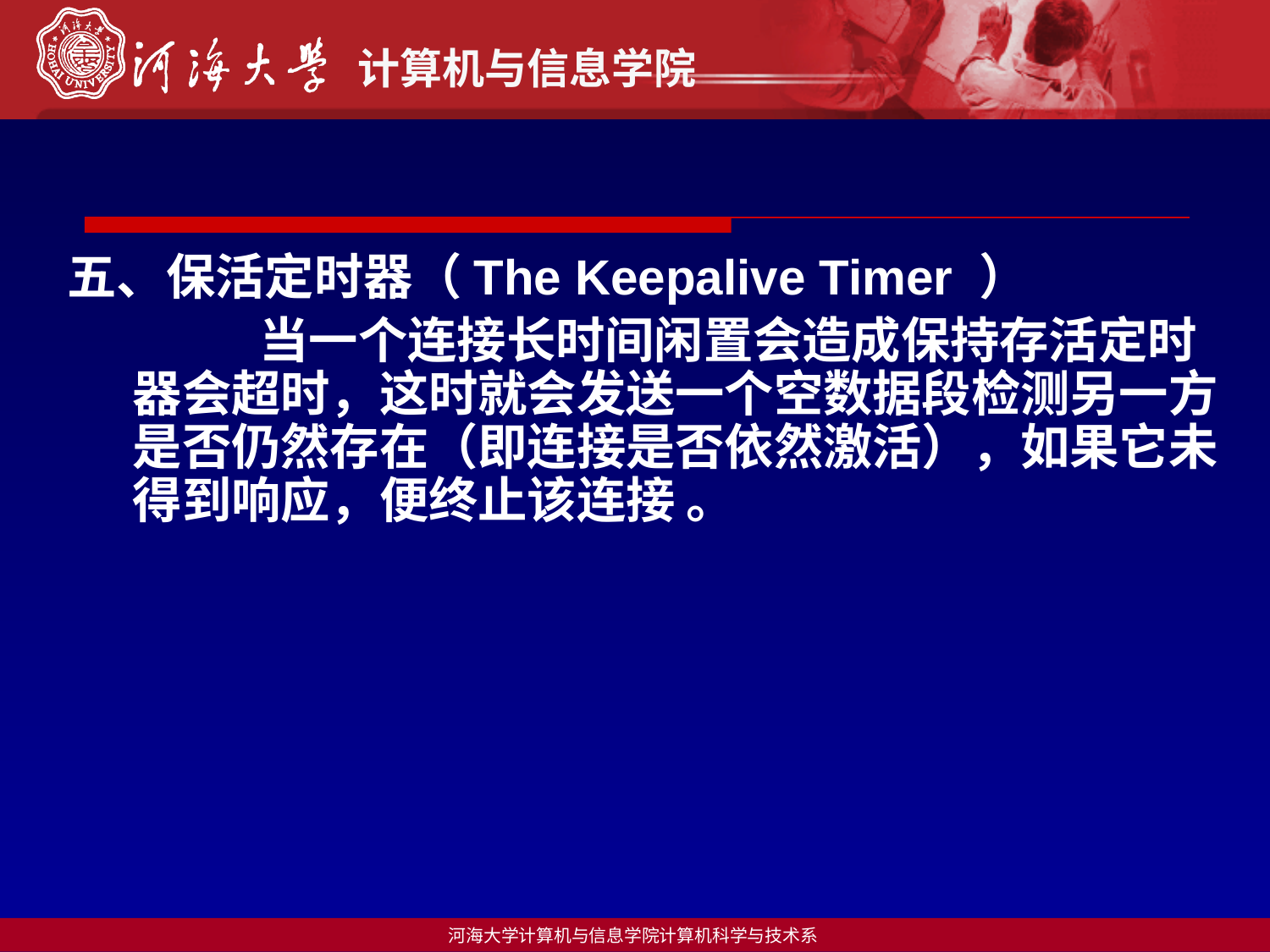

#
五、保活定时器（The Keepalive Timer ）
		当一个连接长时间闲置会造成保持存活定时器会超时，这时就会发送一个空数据段检测另一方是否仍然存在（即连接是否依然激活），如果它未得到响应，便终止该连接 。